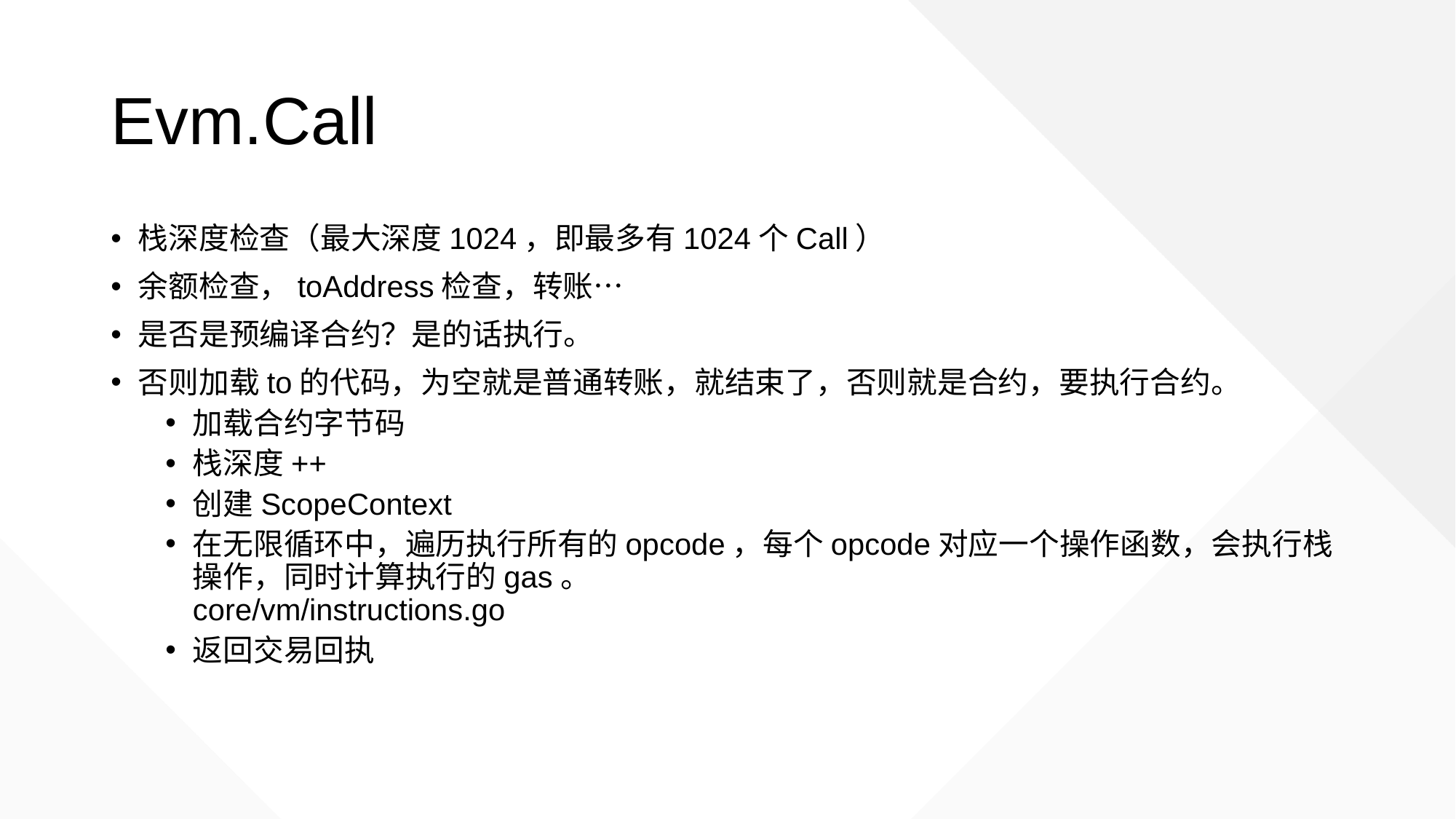

# Evm.Call
栈深度检查（最大深度1024，即最多有1024个Call）
余额检查，toAddress检查，转账…
是否是预编译合约？是的话执行。
否则加载to的代码，为空就是普通转账，就结束了，否则就是合约，要执行合约。
加载合约字节码
栈深度++
创建ScopeContext
在无限循环中，遍历执行所有的opcode，每个opcode对应一个操作函数，会执行栈操作，同时计算执行的gas。
core/vm/instructions.go
返回交易回执